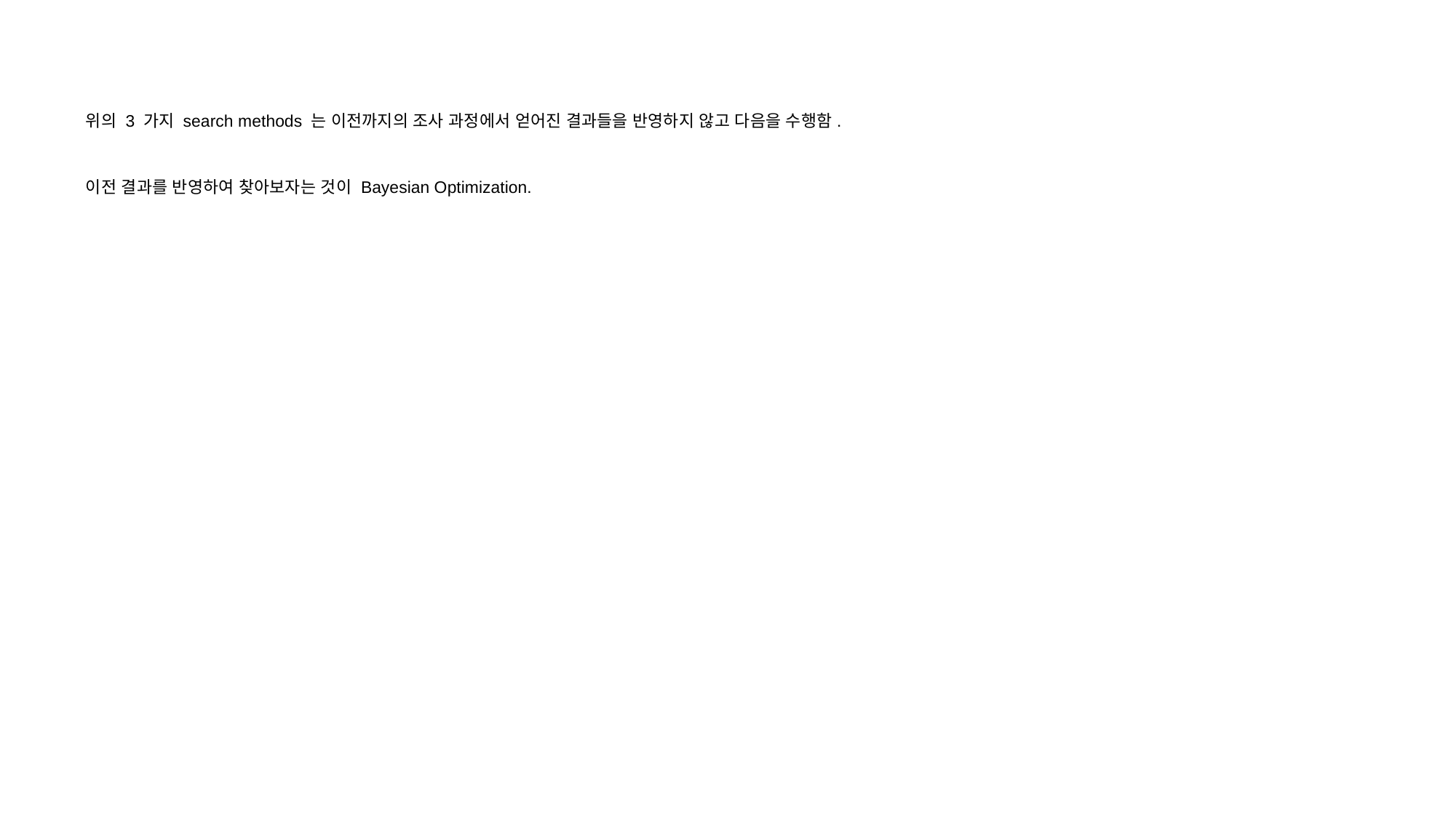

위의 3 가지 search methods 는 이전까지의 조사 과정에서 얻어진 결과들을 반영하지 않고 다음을 수행함.

이전 결과를 반영하여 찾아보자는 것이 Bayesian Optimization.